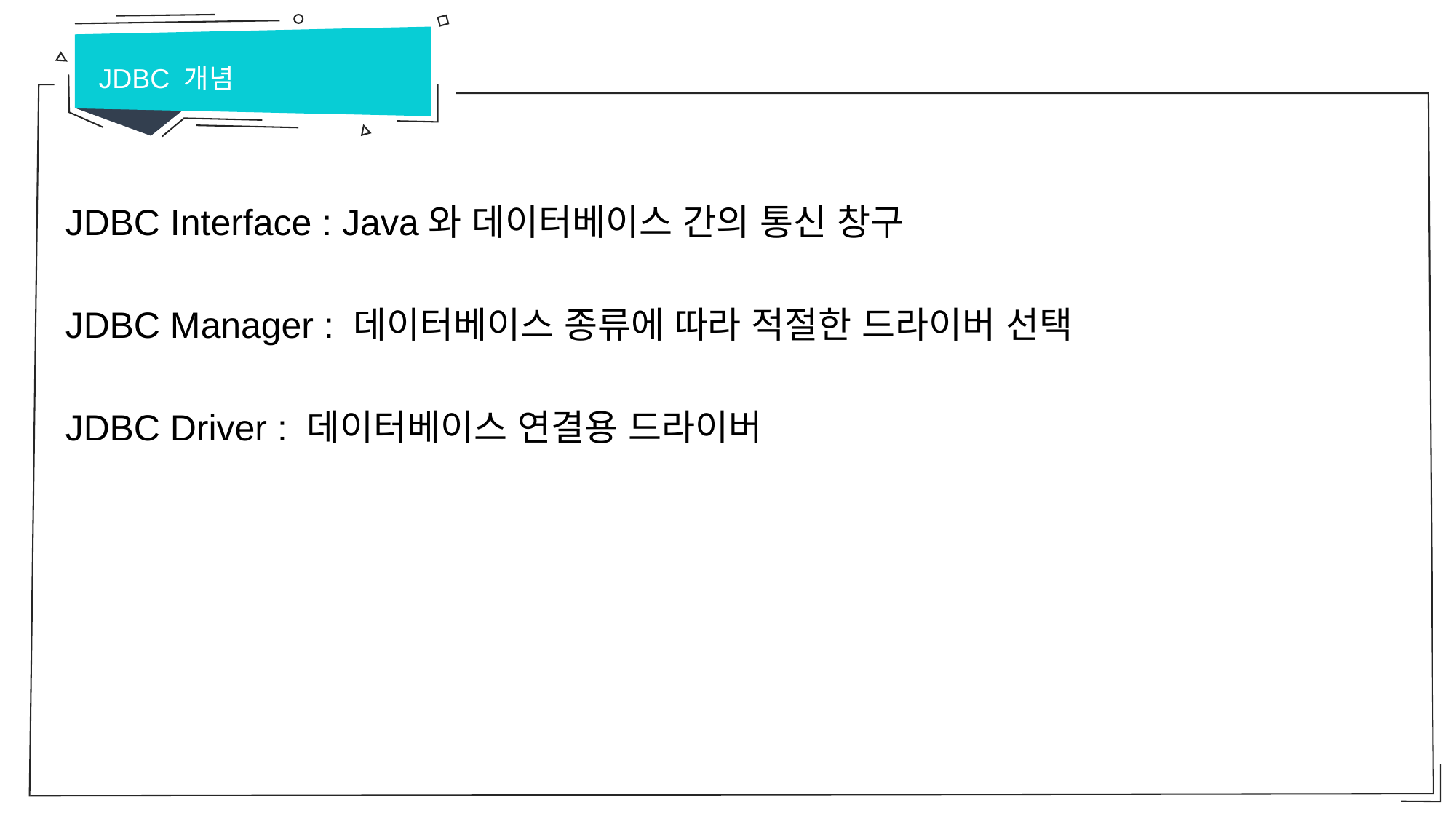

JDBC 개념
JDBC Interface : Java와 데이터베이스 간의 통신 창구
JDBC Manager : 데이터베이스 종류에 따라 적절한 드라이버 선택
JDBC Driver : 데이터베이스 연결용 드라이버